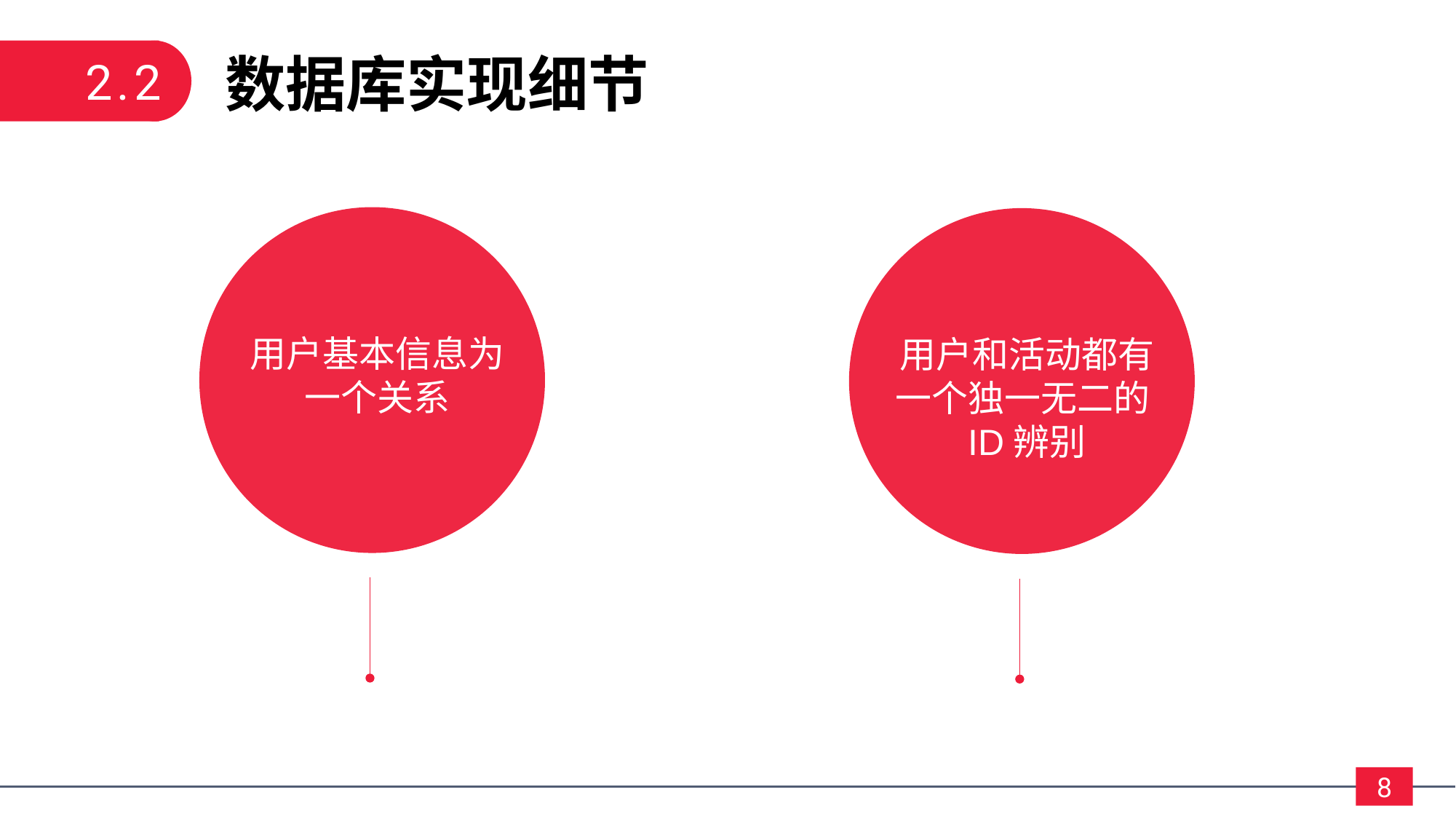

2.2
数据库实现细节

用户基本信息为一个关系

用户和活动都有一个独一无二的ID辨别
8